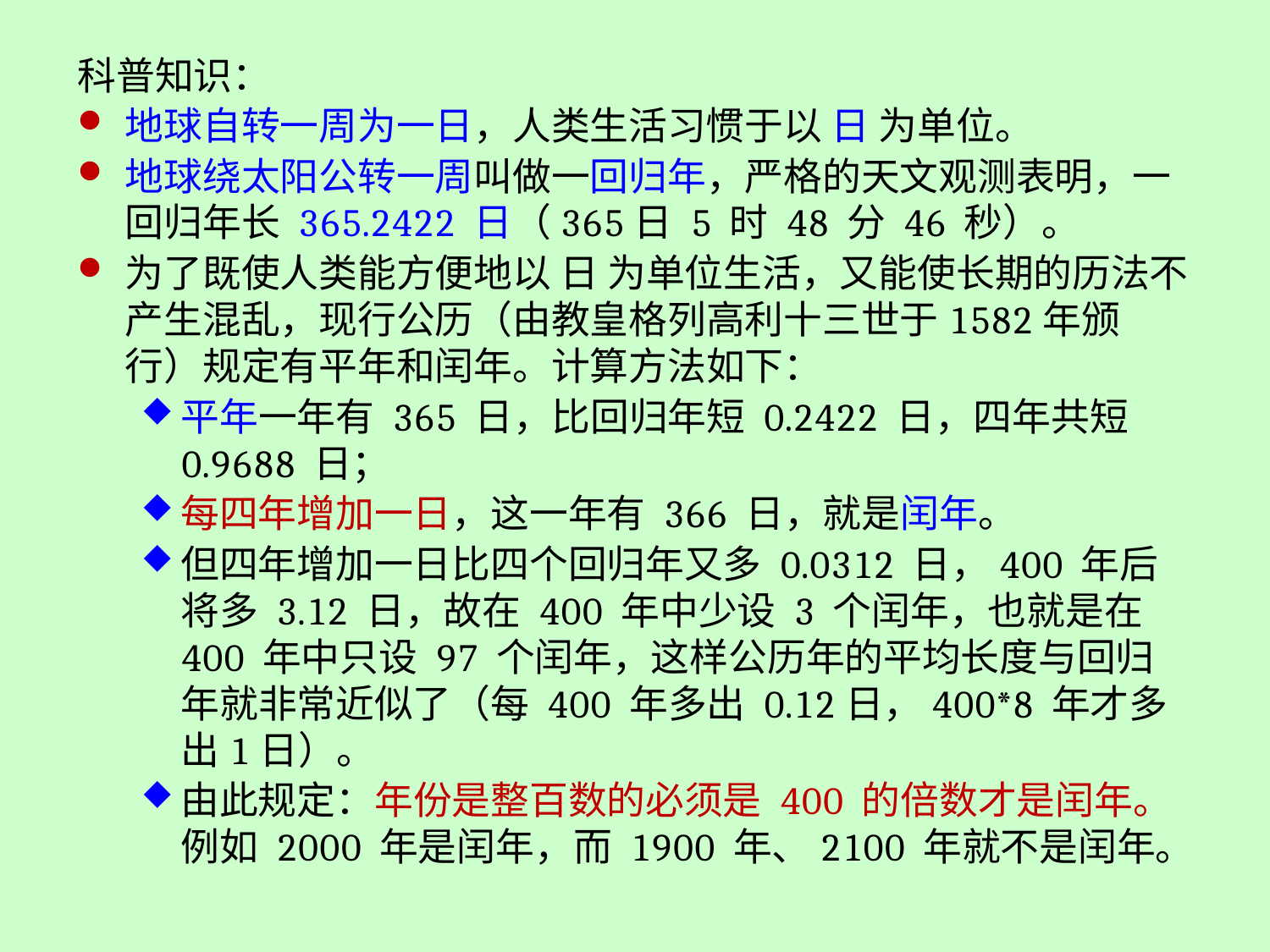

科普知识：
地球自转一周为一日，人类生活习惯于以 日 为单位。
地球绕太阳公转一周叫做一回归年，严格的天文观测表明，一回归年长 365.2422 日（365日 5 时 48 分 46 秒）。
为了既使人类能方便地以 日 为单位生活，又能使长期的历法不产生混乱，现行公历（由教皇格列高利十三世于1582年颁行）规定有平年和闰年。计算方法如下：
平年一年有 365 日，比回归年短 0.2422 日，四年共短0.9688 日；
每四年增加一日，这一年有 366 日，就是闰年。
但四年增加一日比四个回归年又多 0.0312 日，400 年后将多 3.12 日，故在 400 年中少设 3 个闰年，也就是在 400 年中只设 97 个闰年，这样公历年的平均长度与回归年就非常近似了（每 400 年多出 0.12日，400*8 年才多出1日）。
由此规定：年份是整百数的必须是 400 的倍数才是闰年。例如 2000 年是闰年，而 1900 年、2100 年就不是闰年。
23